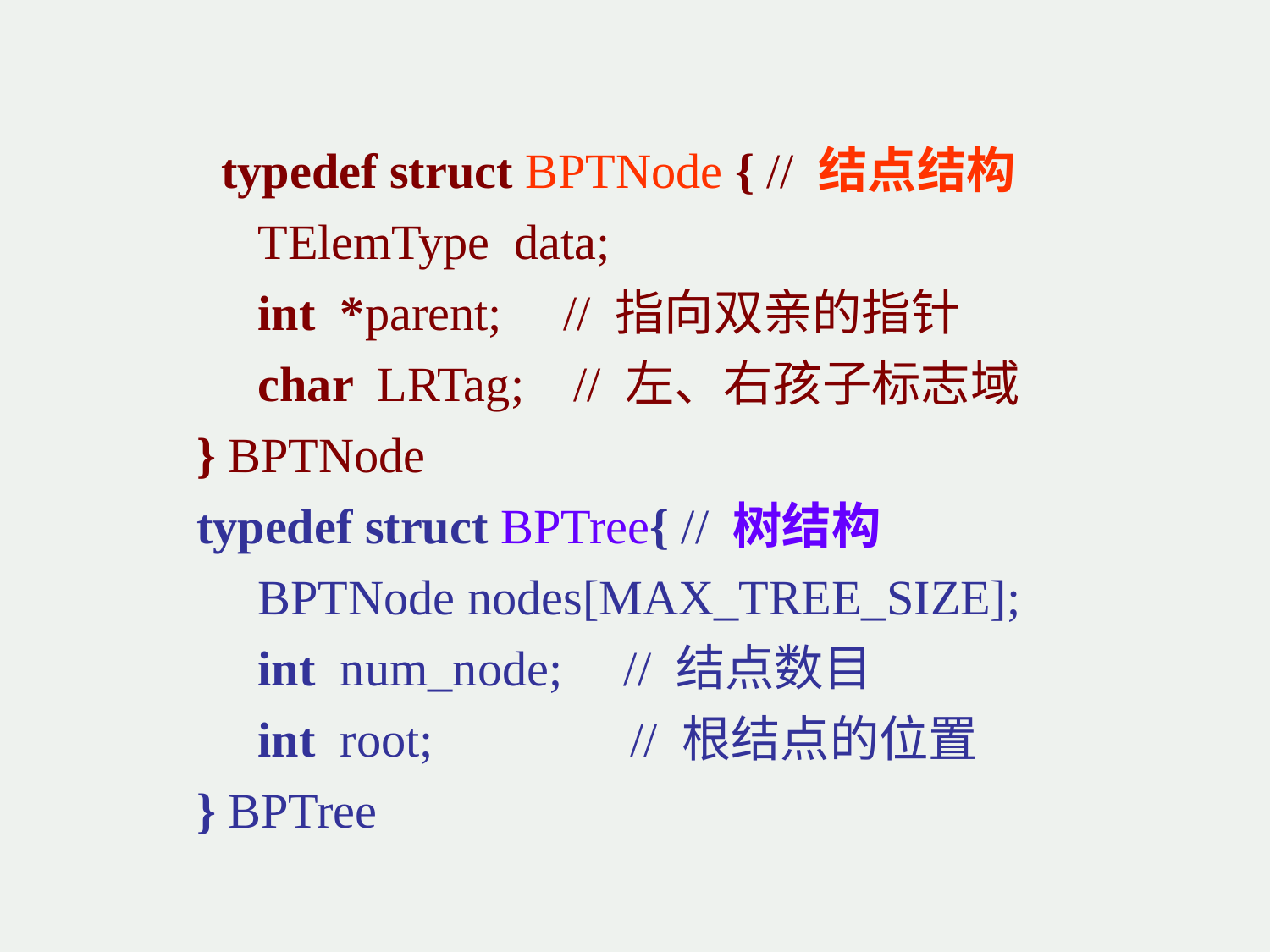

typedef struct BPTNode { // 结点结构
         TElemType  data;
         int  *parent;     // 指向双亲的指针
         char  LRTag;    // 左、右孩子标志域
    } BPTNode
    typedef struct BPTree{ // 树结构
         BPTNode nodes[MAX_TREE_SIZE];
         int  num_node;     // 结点数目
         int  root;                // 根结点的位置
    } BPTree